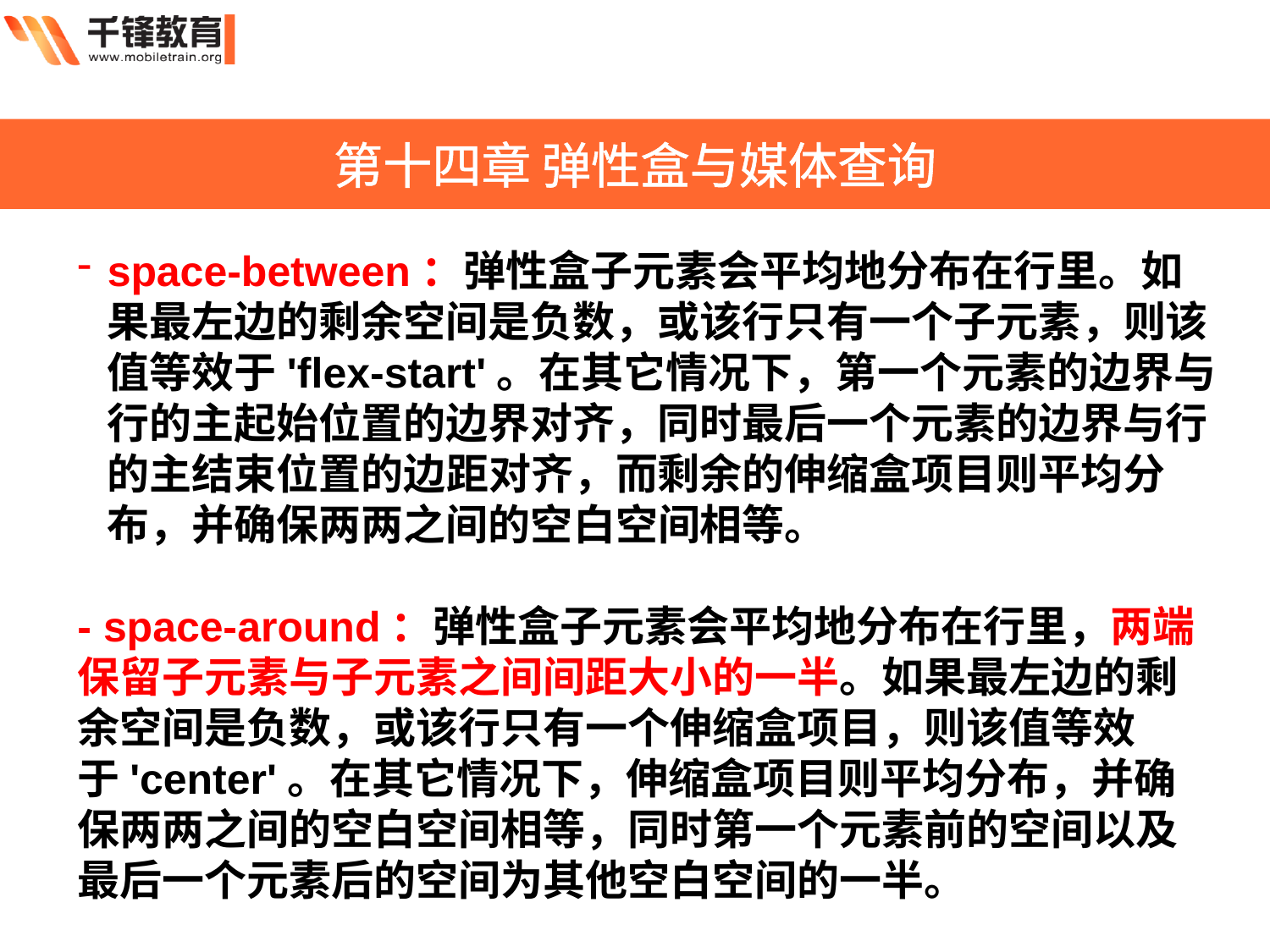

第十四章 弹性盒与媒体查询
space-between：弹性盒子元素会平均地分布在行里。如果最左边的剩余空间是负数，或该行只有一个子元素，则该值等效于'flex-start'。在其它情况下，第一个元素的边界与行的主起始位置的边界对齐，同时最后一个元素的边界与行的主结束位置的边距对齐，而剩余的伸缩盒项目则平均分布，并确保两两之间的空白空间相等。

- space-around：弹性盒子元素会平均地分布在行里，两端保留子元素与子元素之间间距大小的一半。如果最左边的剩余空间是负数，或该行只有一个伸缩盒项目，则该值等效于'center'。在其它情况下，伸缩盒项目则平均分布，并确保两两之间的空白空间相等，同时第一个元素前的空间以及最后一个元素后的空间为其他空白空间的一半。